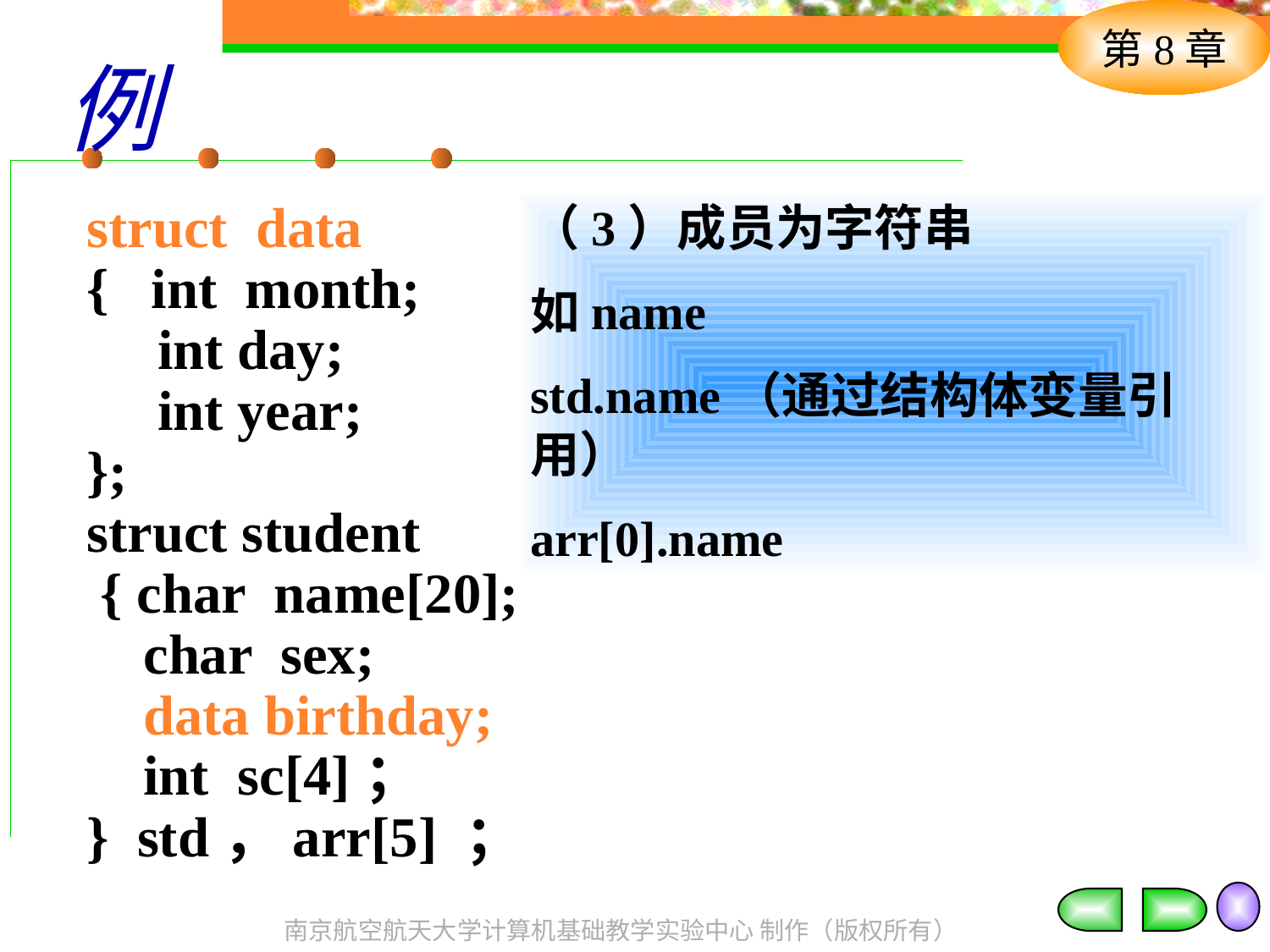

# 例
（3）成员为字符串
如name
std.name（通过结构体变量引用）
arr[0].name
struct  data
{   int  month;
     int day;
     int year;
};
struct student
 { char  name[20];
    char  sex;
    data birthday;
    int  sc[4]；
}  std，arr[5] ；